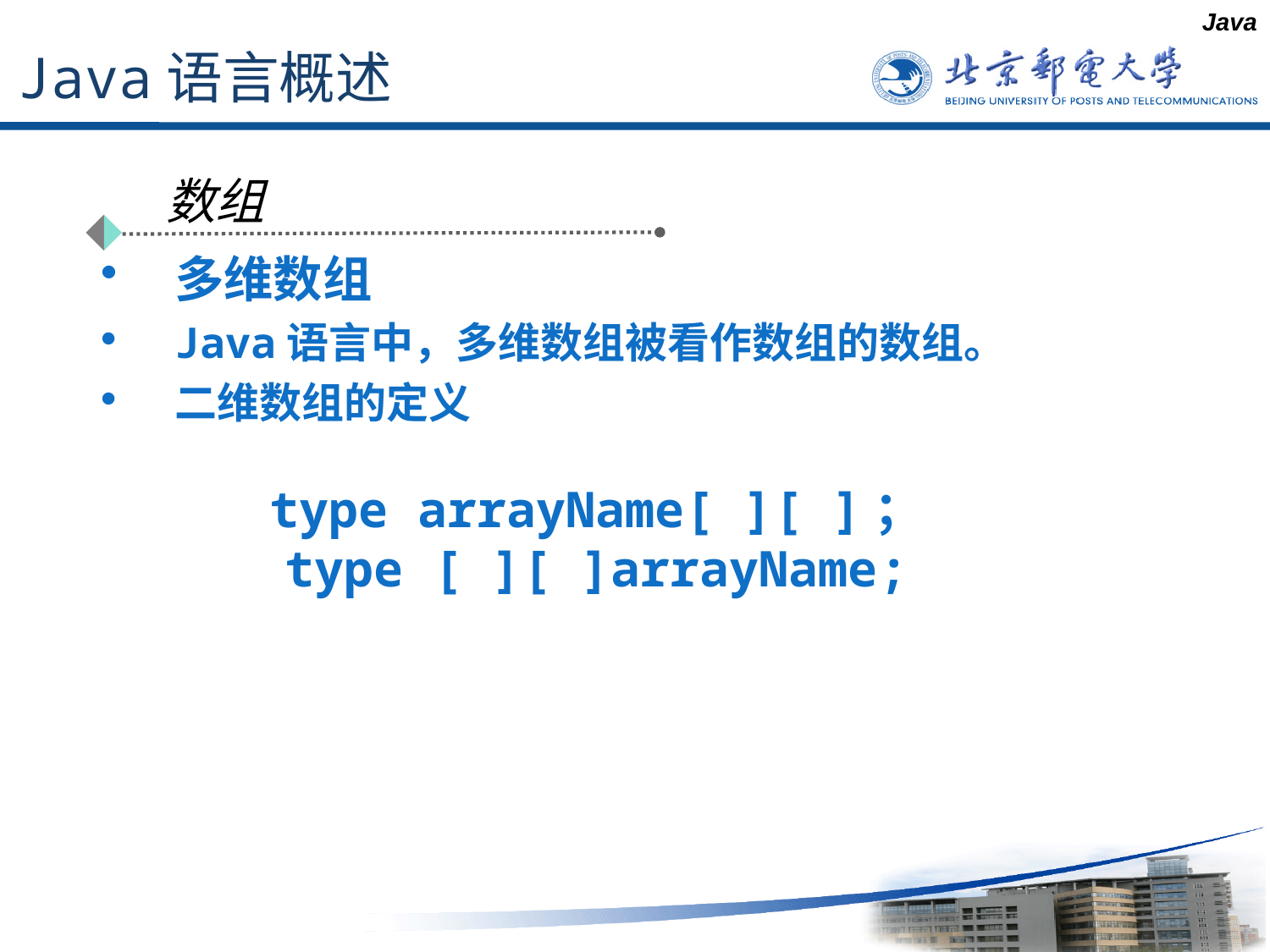

Java
# Java语言概述

数组

多维数组
Java语言中，多维数组被看作数组的数组。
二维数组的定义
　　type arrayName[ ][ ]；
　　type [ ][ ]arrayName;